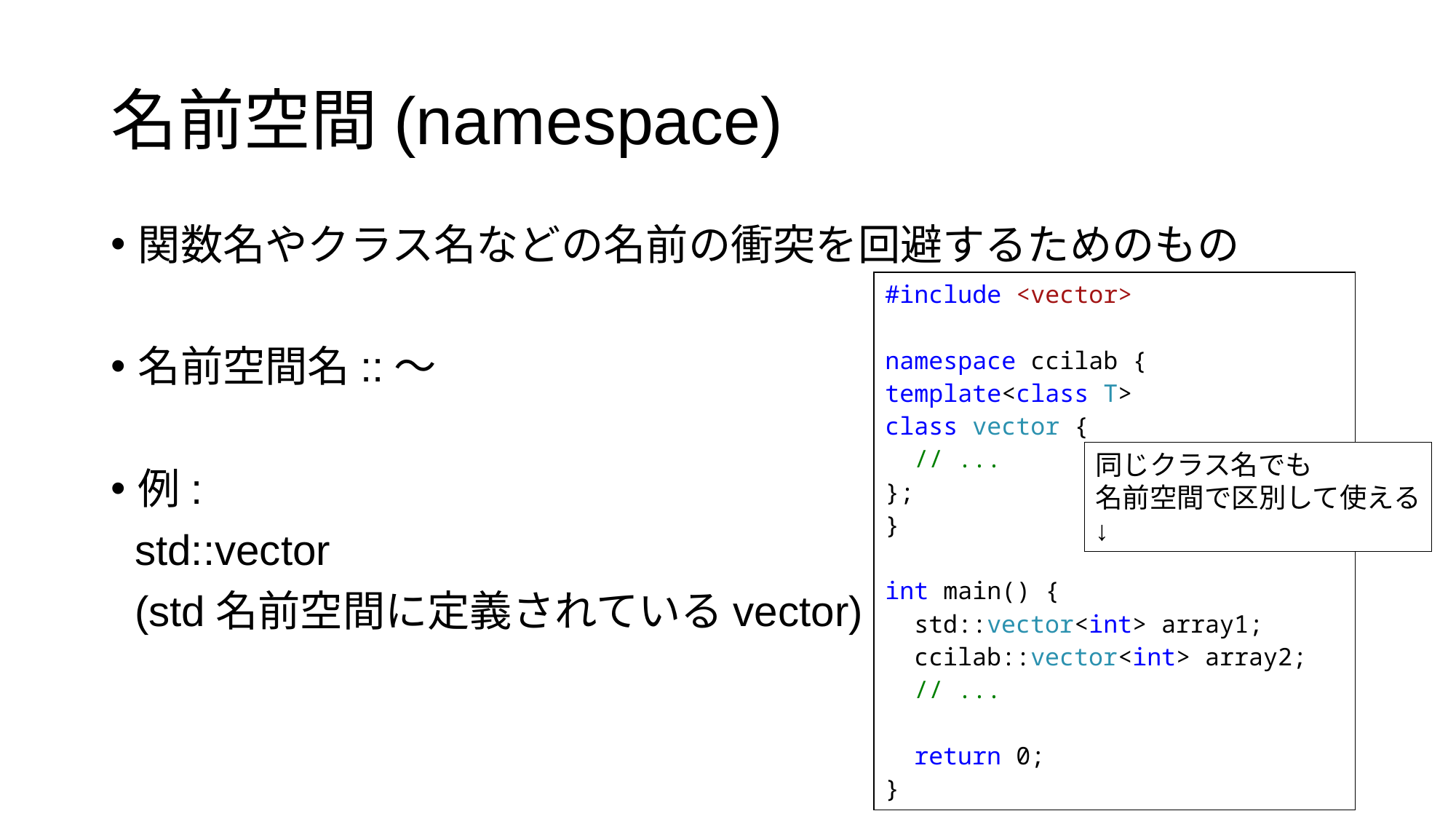

# 名前空間(namespace)
関数名やクラス名などの名前の衝突を回避するためのもの

名前空間名::～

例:
  std::vector
  (std名前空間に定義されているvector)
| #include <vector> namespace ccilab { template<class T> class vector { // ... }; } int main() { std::vector<int> array1; ccilab::vector<int> array2; // ... return 0; } |
| --- |
同じクラス名でも
名前空間で区別して使える
↓